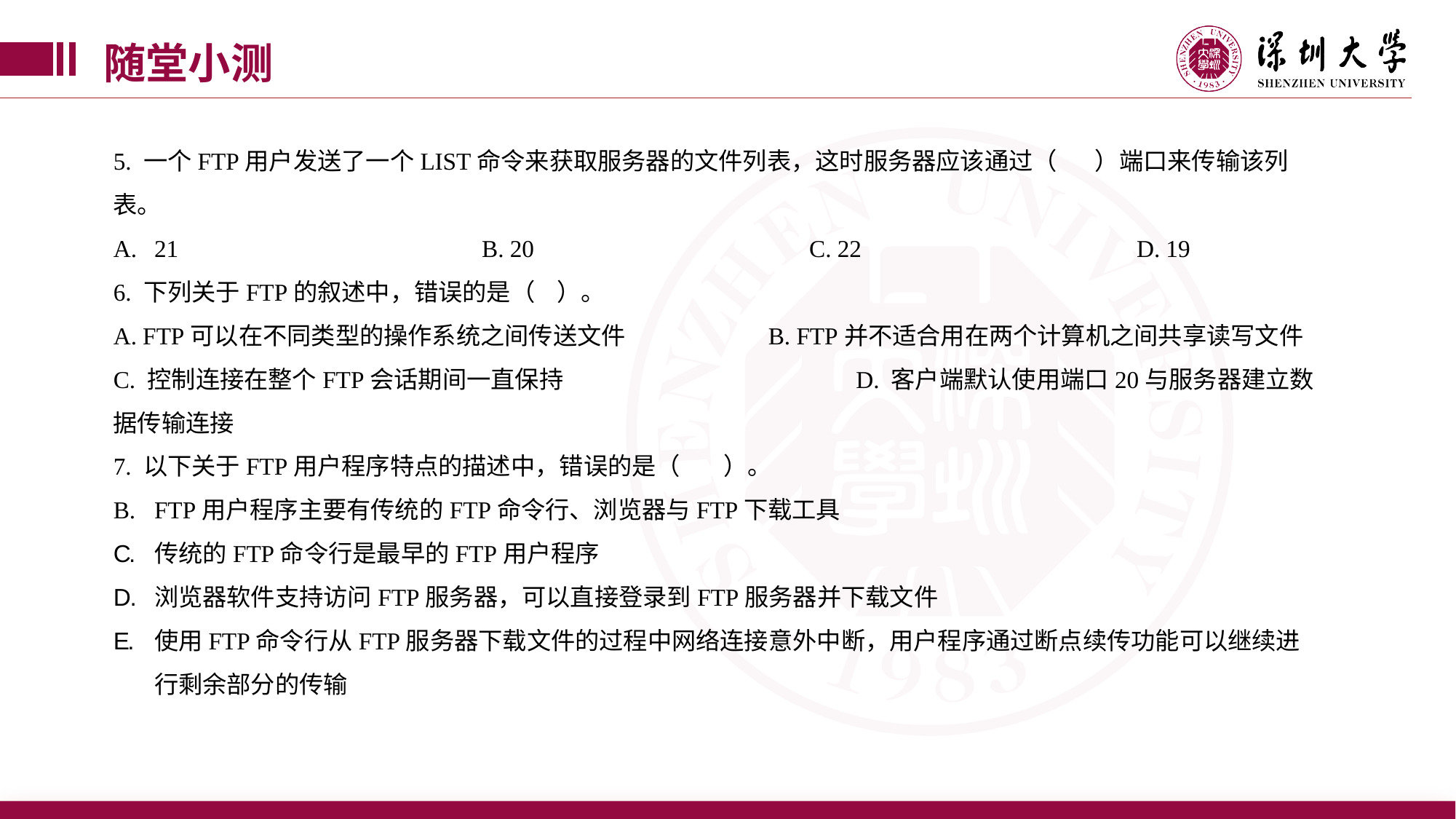

随堂小测

5. 一个FTP用户发送了一个LIST命令来获取服务器的文件列表，这时服务器应该通过（       ）端口来传输该列表。
21			B. 20			C. 22			D. 19
6. 下列关于FTP的叙述中，错误的是（    ）。
A. FTP可以在不同类型的操作系统之间传送文件	 	B. FTP并不适合用在两个计算机之间共享读写文件
C. 控制连接在整个FTP会话期间一直保持		               D. 客户端默认使用端口20与服务器建立数据传输连接
7. 以下关于FTP用户程序特点的描述中，错误的是（        ）。
FTP用户程序主要有传统的FTP命令行、浏览器与FTP下载工具
传统的FTP命令行是最早的FTP用户程序
浏览器软件支持访问FTP服务器，可以直接登录到FTP服务器并下载文件
使用FTP命令行从FTP服务器下载文件的过程中网络连接意外中断，用户程序通过断点续传功能可以继续进行剩余部分的传输